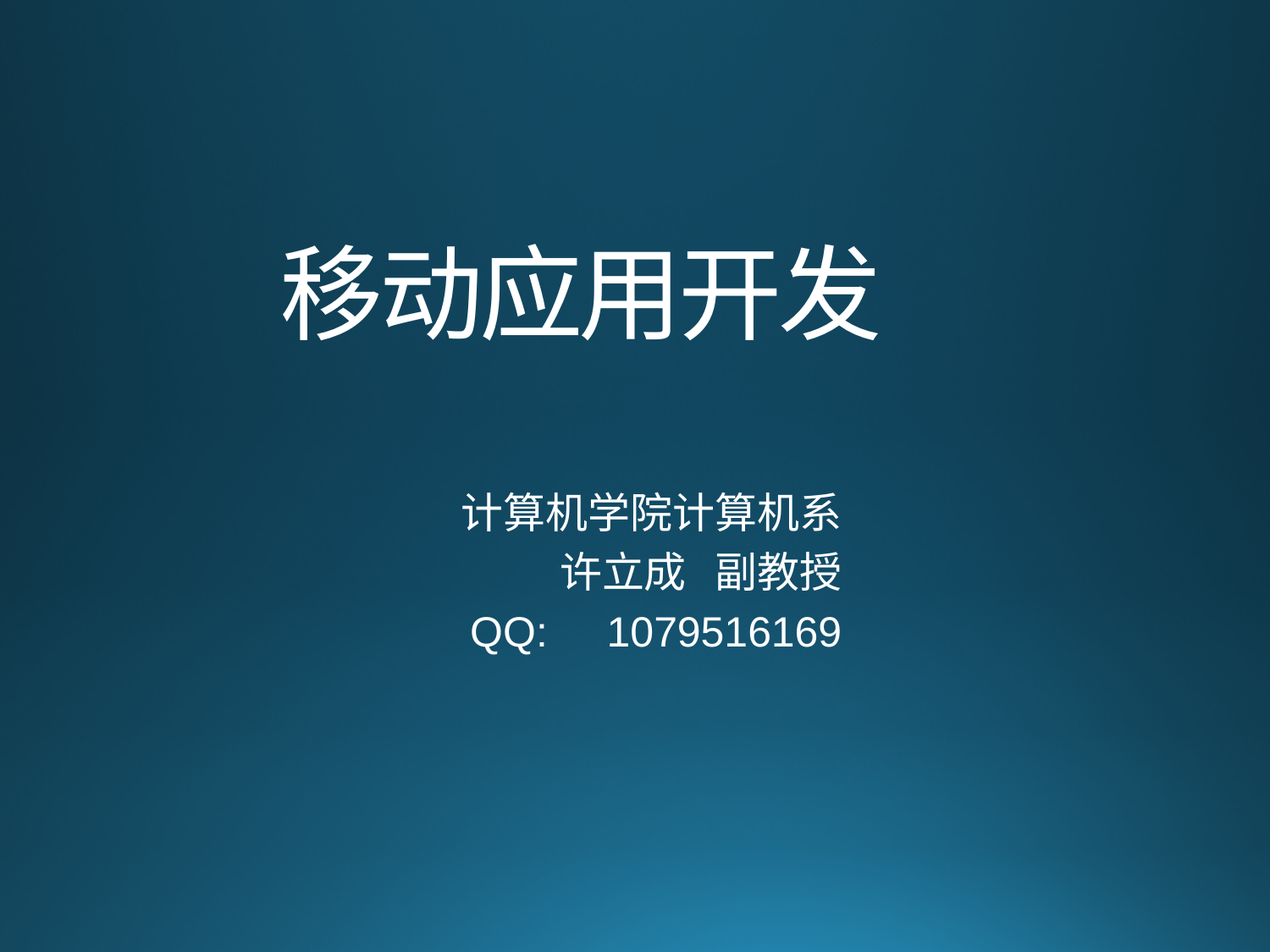

# 移动应用开发
计算机学院计算机系
许立成   副教授
QQ:     1079516169